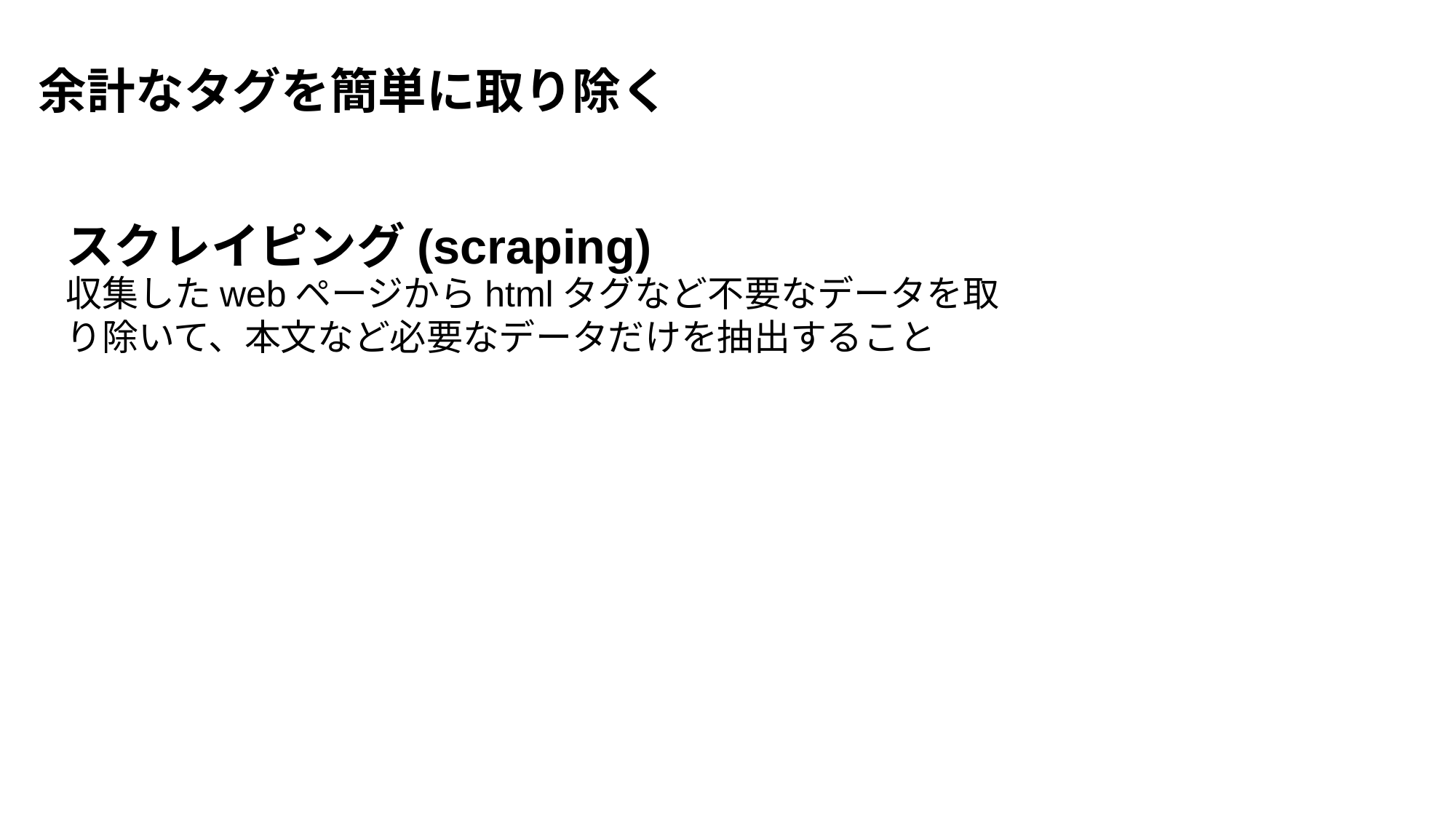

余計なタグを簡単に取り除く
スクレイピング(scraping)
収集したwebページからhtmlタグなど不要なデータを取り除いて、本文など必要なデータだけを抽出すること